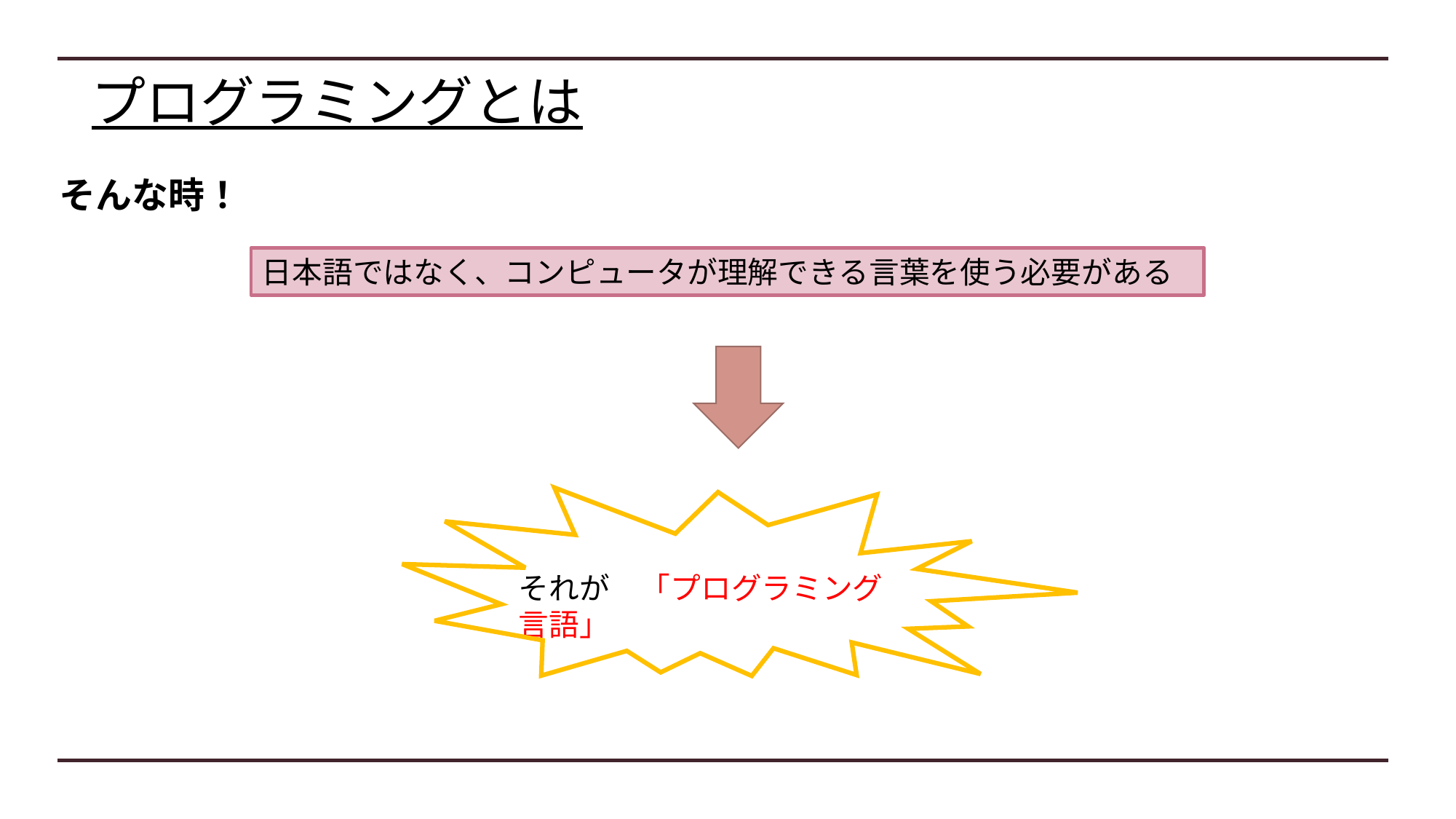

プログラミングとは
そんな時！
日本語ではなく、コンピュータが理解できる言葉を使う必要がある

それが　「プログラミング言語」